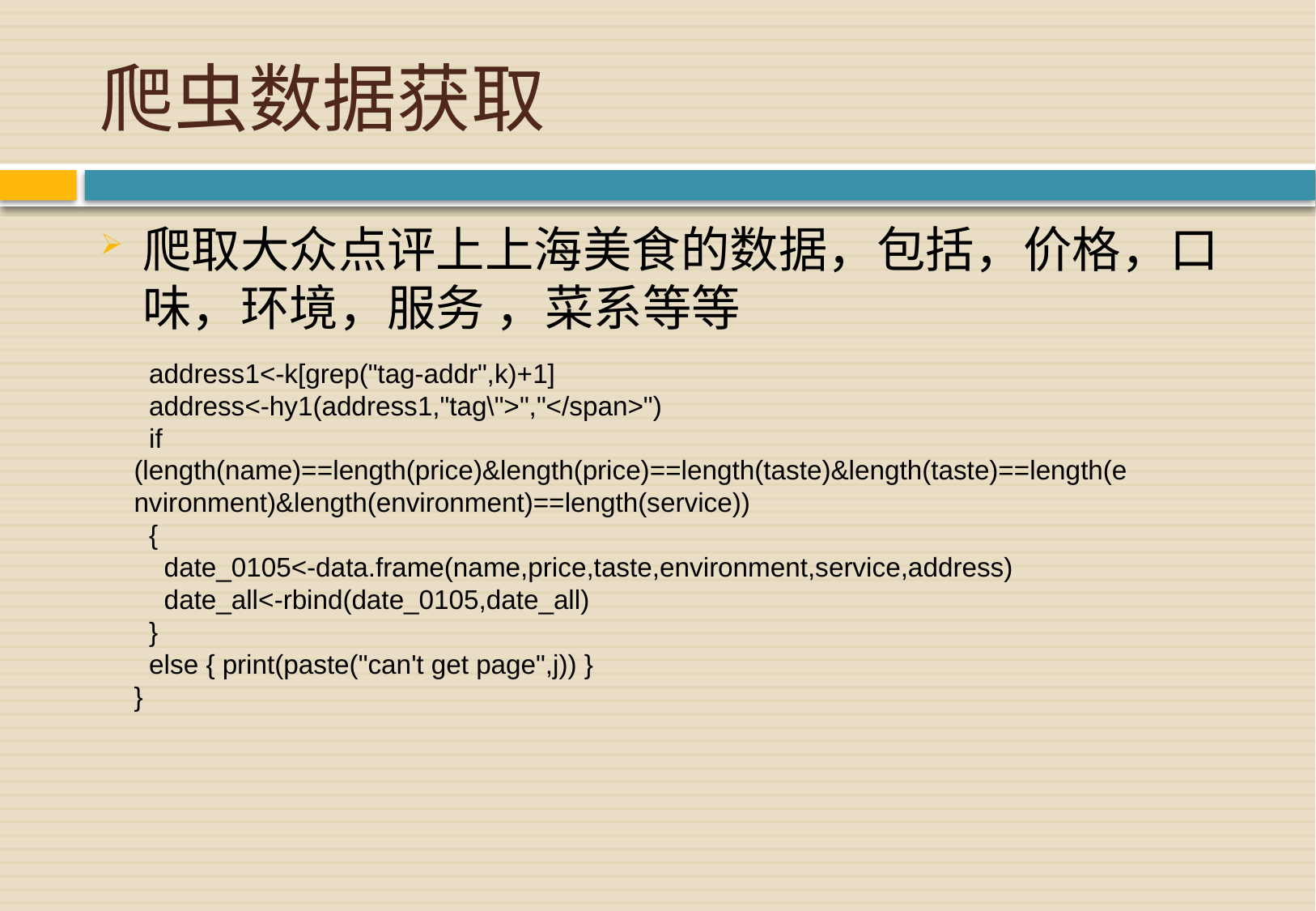

# 爬虫数据获取
爬取大众点评上上海美食的数据，包括，价格，口味，环境，服务 ，菜系等等

  address1<-k[grep("tag-addr",k)+1]
  address<-hy1(address1,"tag\">","</span>")
  if (length(name)==length(price)&length(price)==length(taste)&length(taste)==length(environment)&length(environment)==length(service))
  {
    date_0105<-data.frame(name,price,taste,environment,service,address)
    date_all<-rbind(date_0105,date_all)
  }
  else { print(paste("can't get page",j)) }
}